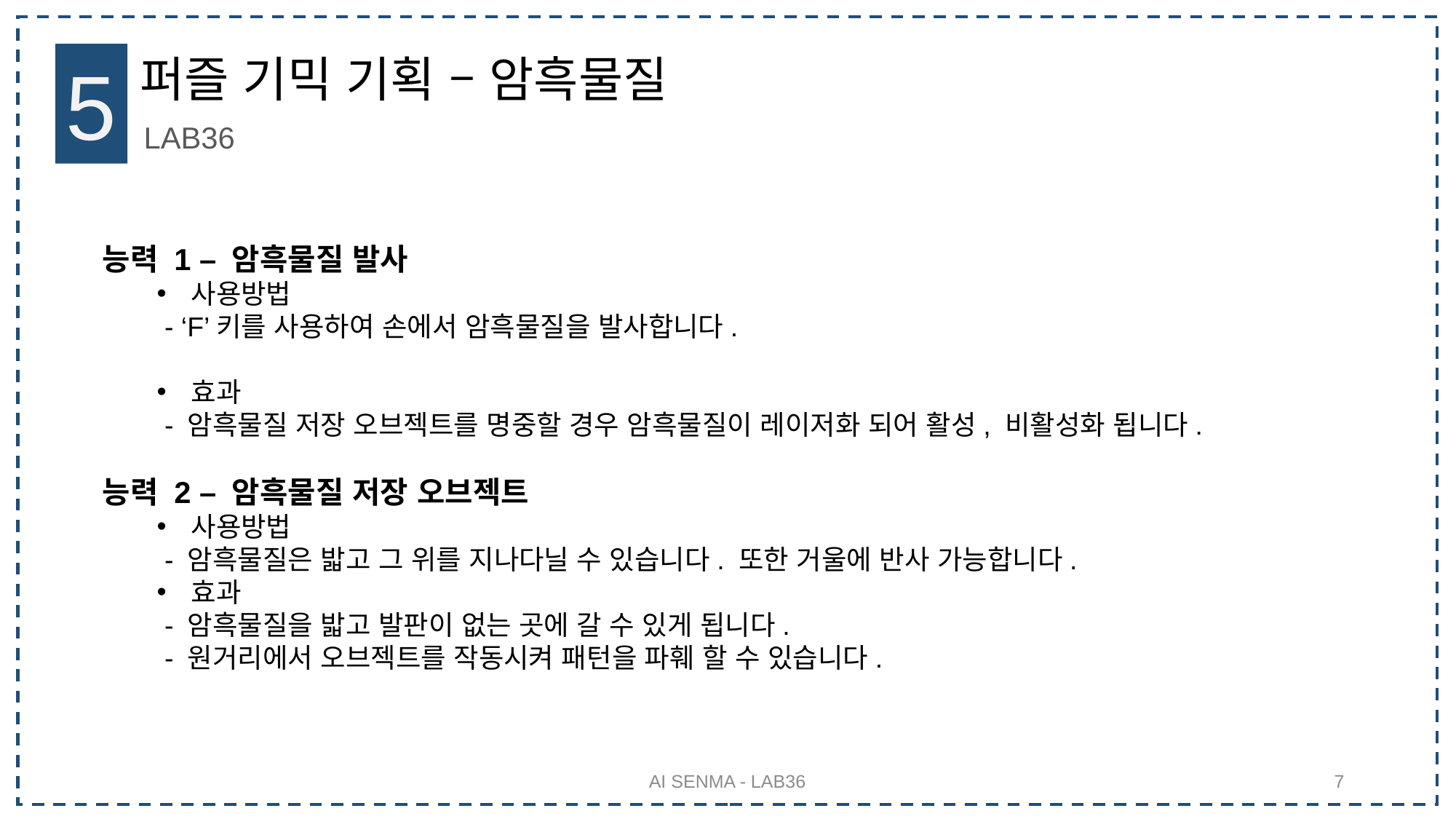

5
퍼즐 기믹 기획 – 암흑물질
LAB36
능력 1 – 암흑물질 발사
사용방법
 - ‘F’키를 사용하여 손에서 암흑물질을 발사합니다.

효과
 - 암흑물질 저장 오브젝트를 명중할 경우 암흑물질이 레이저화 되어 활성, 비활성화 됩니다.

능력 2 – 암흑물질 저장 오브젝트
사용방법
 - 암흑물질은 밟고 그 위를 지나다닐 수 있습니다. 또한 거울에 반사 가능합니다.
효과
 - 암흑물질을 밟고 발판이 없는 곳에 갈 수 있게 됩니다.
 - 원거리에서 오브젝트를 작동시켜 패턴을 파훼 할 수 있습니다.
AI SENMA - LAB36
7